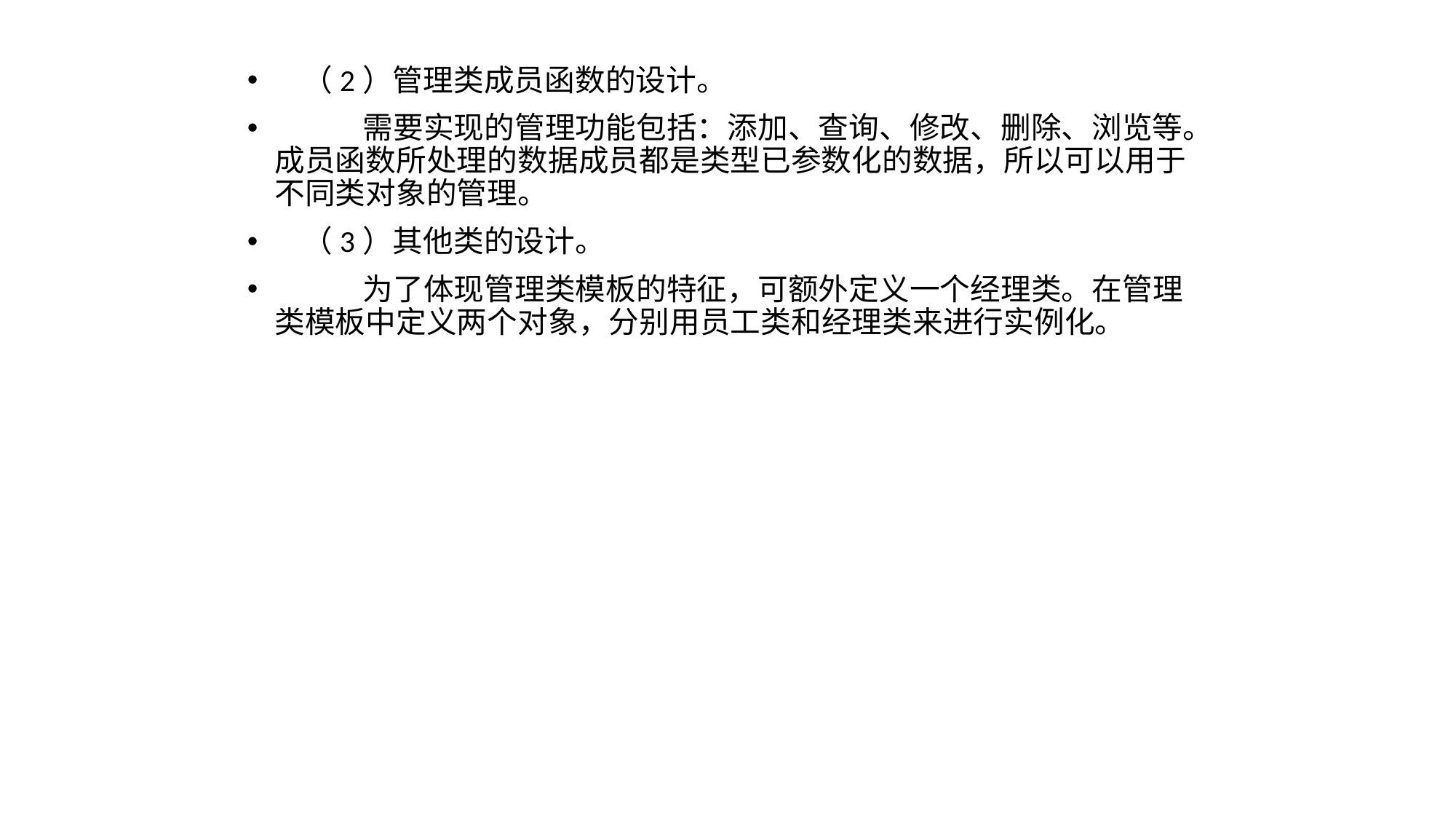

（2）管理类成员函数的设计。
            需要实现的管理功能包括：添加、查询、修改、删除、浏览等。成员函数所处理的数据成员都是类型已参数化的数据，所以可以用于不同类对象的管理。
   （3）其他类的设计。
            为了体现管理类模板的特征，可额外定义一个经理类。在管理类模板中定义两个对象，分别用员工类和经理类来进行实例化。